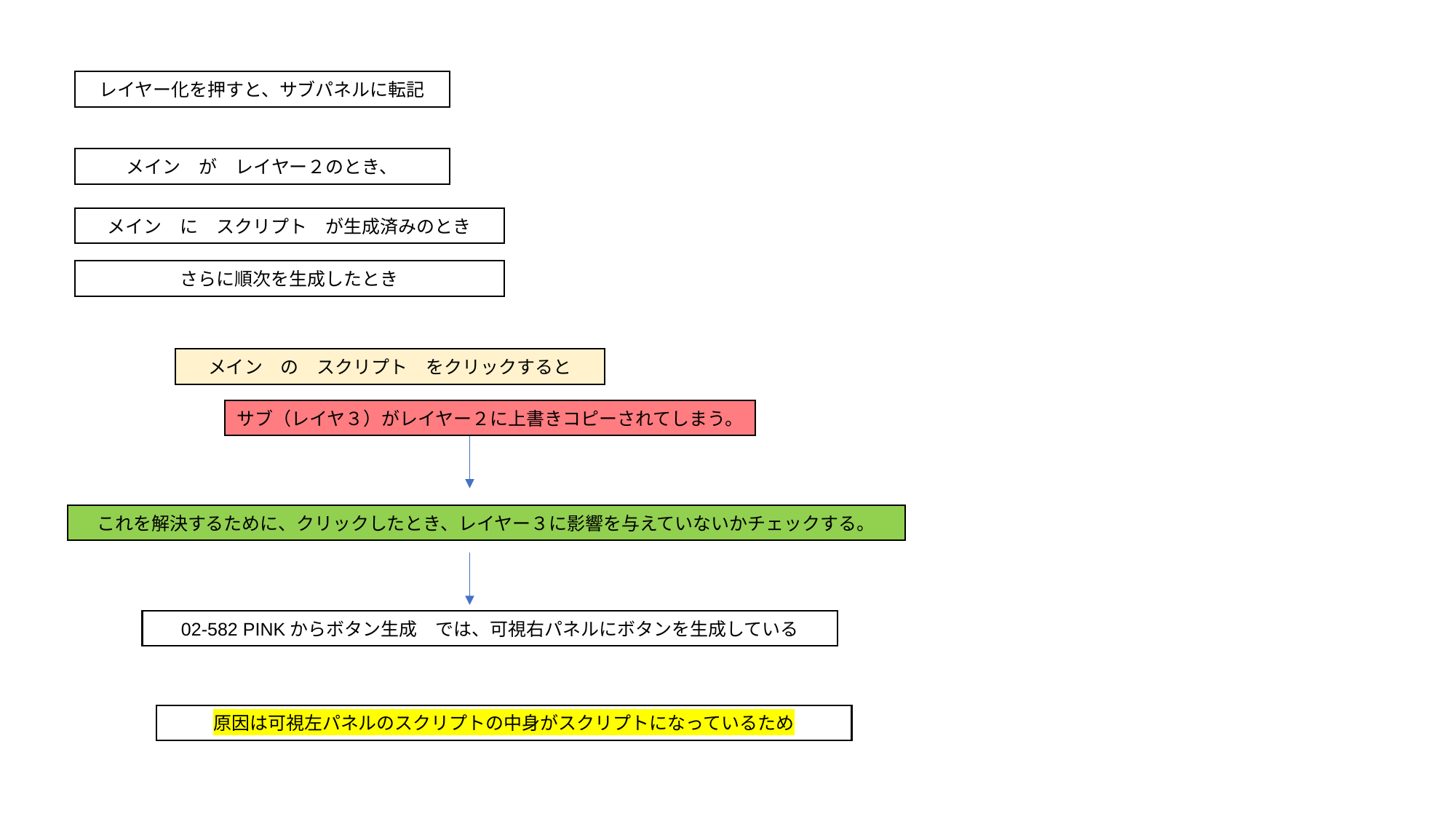

レイヤー化を押すと、サブパネルに転記
メイン　が　レイヤー２のとき、
メイン　に　スクリプト　が生成済みのとき
さらに順次を生成したとき
メイン　の　スクリプト　をクリックすると
サブ（レイヤ３）がレイヤー２に上書きコピーされてしまう。
これを解決するために、クリックしたとき、レイヤー３に影響を与えていないかチェックする。
02-582 PINKからボタン生成　では、可視右パネルにボタンを生成している
原因は可視左パネルのスクリプトの中身がスクリプトになっているため